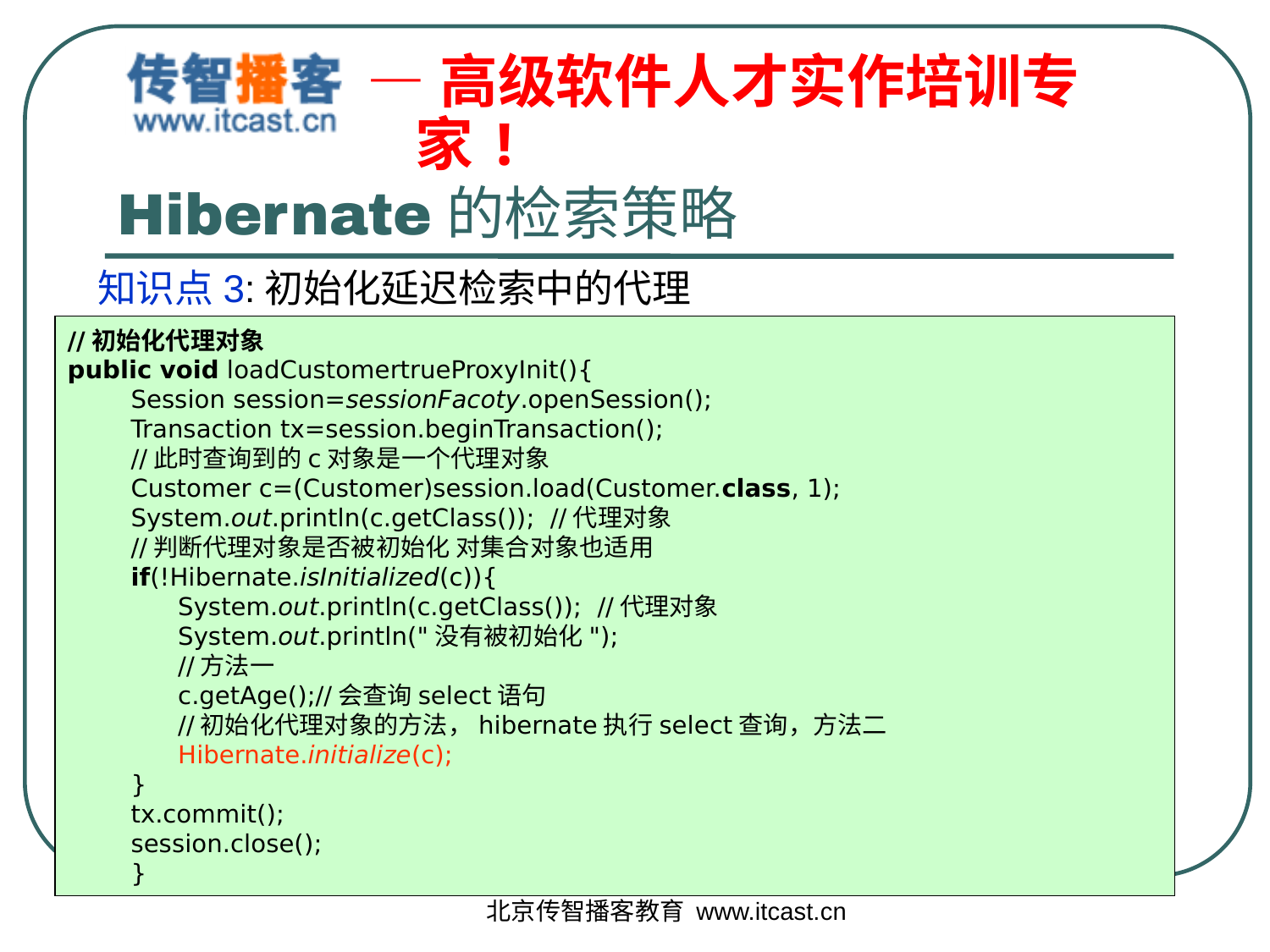

# Hibernate的检索策略
知识点3:初始化延迟检索中的代理
//初始化代理对象
public void loadCustomertrueProxyInit(){
Session session=sessionFacoty.openSession();
Transaction tx=session.beginTransaction();
//此时查询到的c对象是一个代理对象
Customer c=(Customer)session.load(Customer.class, 1);
System.out.println(c.getClass());  //代理对象
//判断代理对象是否被初始化 对集合对象也适用
if(!Hibernate.isInitialized(c)){
      System.out.println(c.getClass());  //代理对象
      System.out.println("没有被初始化");
      //方法一
      c.getAge();//会查询select语句
      //初始化代理对象的方法，hibernate执行select查询，方法二
      Hibernate.initialize(c);
}
tx.commit();
session.close();
}
北京传智播客教育 www.itcast.cn